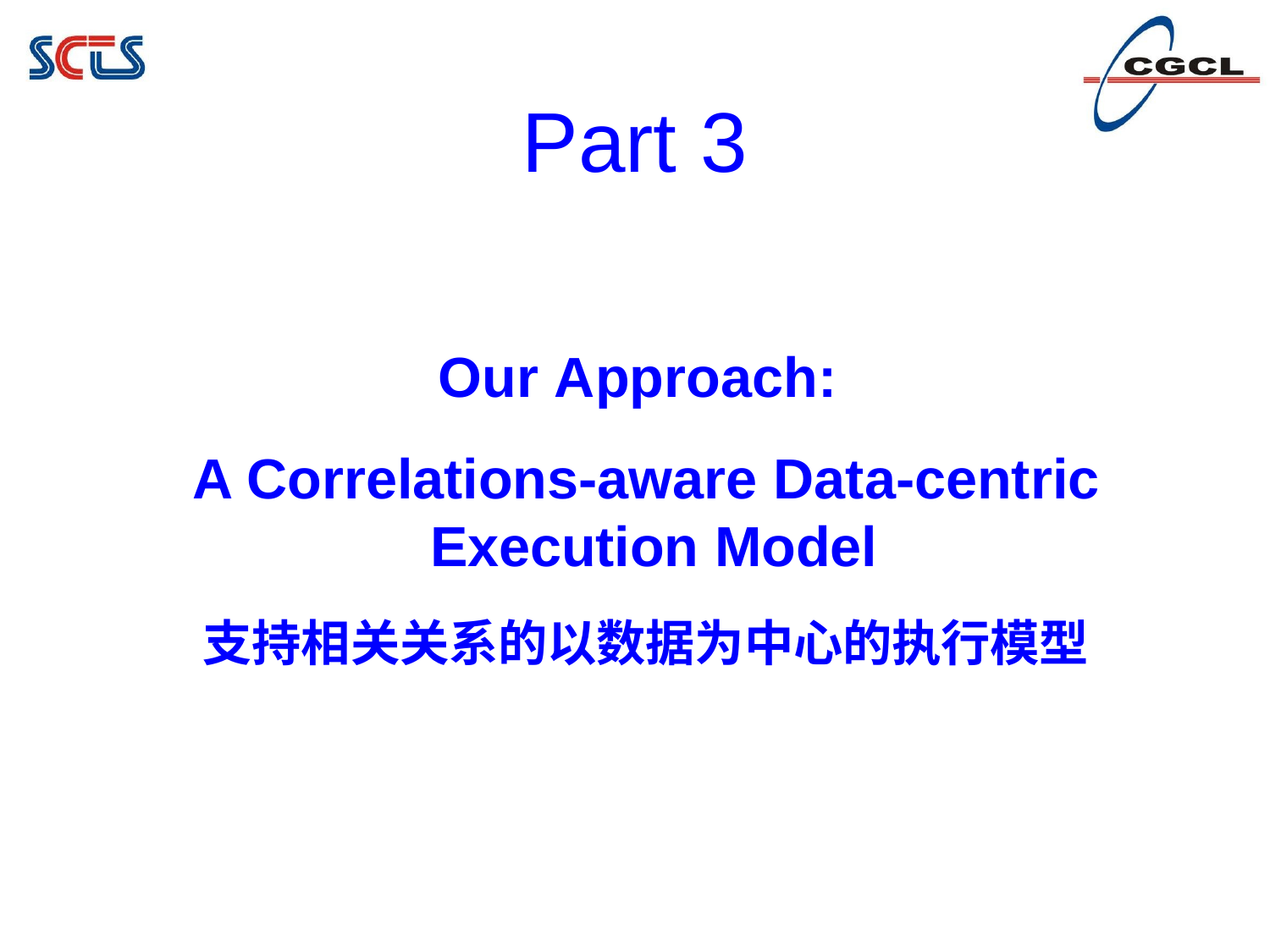

# Part 3
Our Approach:
A Correlations-aware Data-centric  Execution Model
支持相关关系的以数据为中心的执行模型